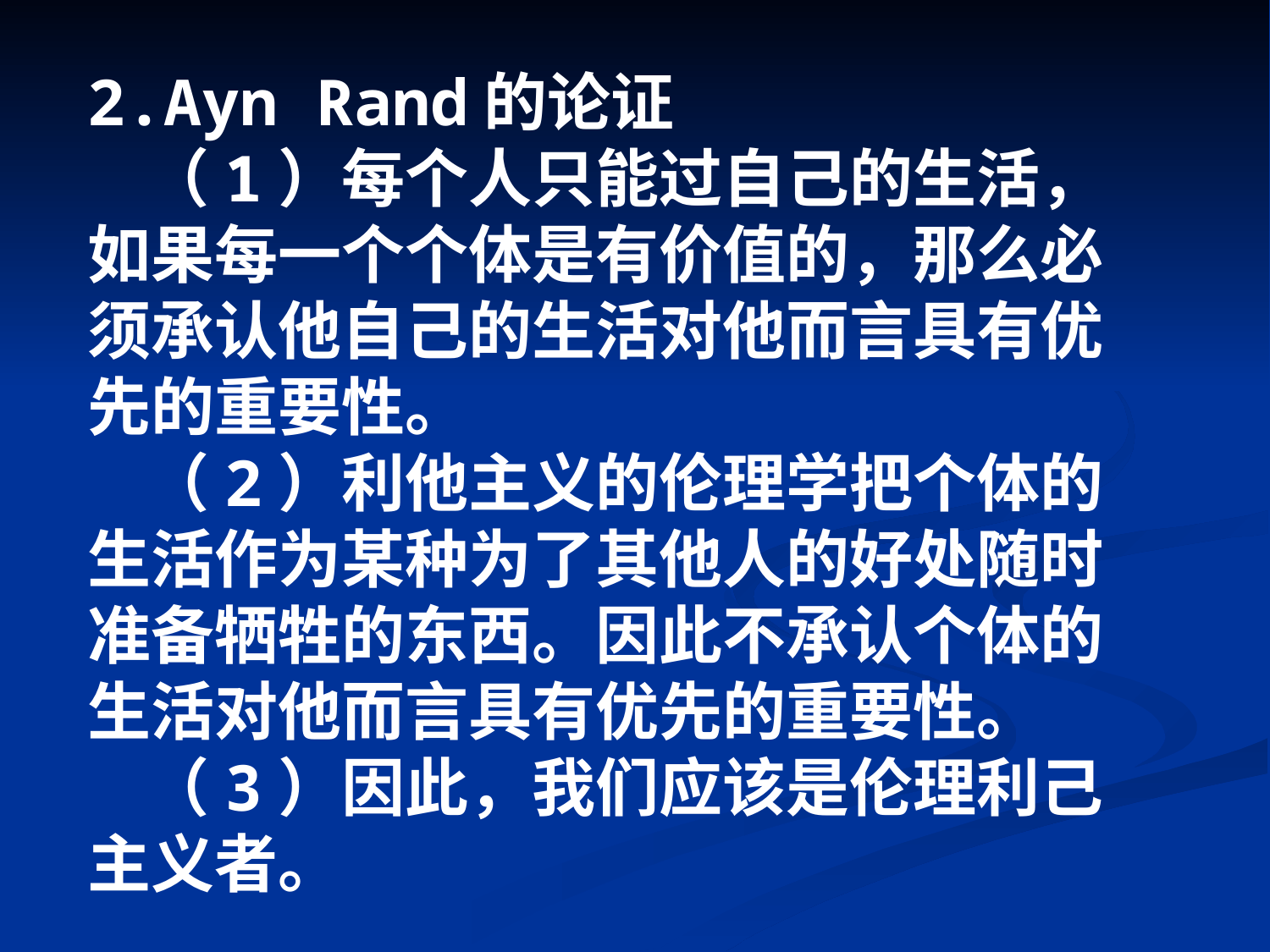

2.Ayn Rand的论证
   （1）每个人只能过自己的生活，如果每一个个体是有价值的，那么必须承认他自己的生活对他而言具有优先的重要性。
   （2）利他主义的伦理学把个体的生活作为某种为了其他人的好处随时准备牺牲的东西。因此不承认个体的生活对他而言具有优先的重要性。
   （3）因此，我们应该是伦理利己主义者。